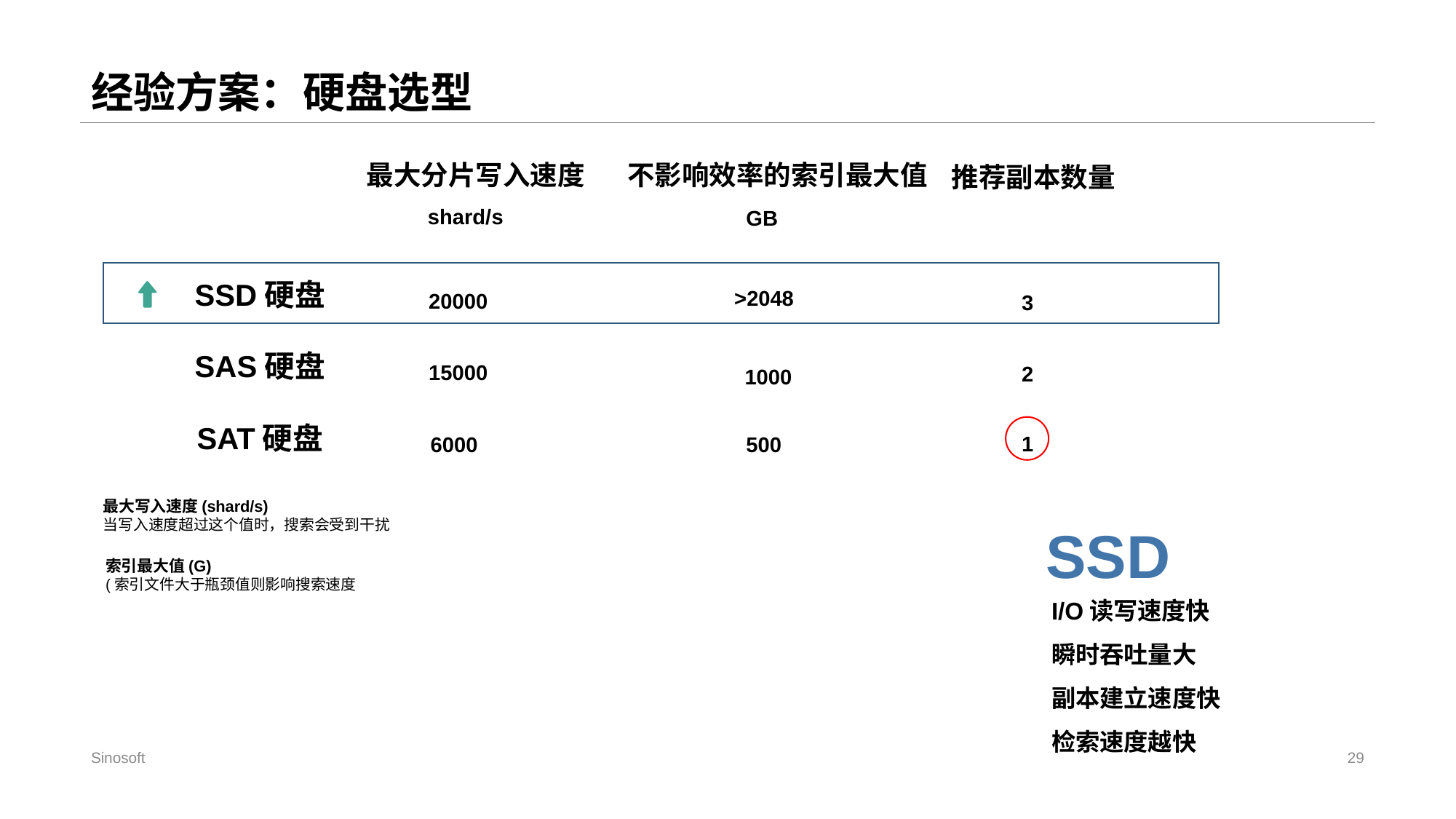

# 经验方案：硬盘选型
最大分片写入速度
不影响效率的索引最大值
推荐副本数量
shard/s
GB

>2048
20000
3
SSD硬盘

15000
2
1000
SAS硬盘
1
6000
500

SAT硬盘
最大写入速度(shard/s)
当写入速度超过这个值时，搜索会受到干扰
索引最大值(G)
(索引文件大于瓶颈值则影响搜索速度
SSD
I/O读写速度快
瞬时吞吐量大
副本建立速度快
检索速度越快
Sinosoft
29